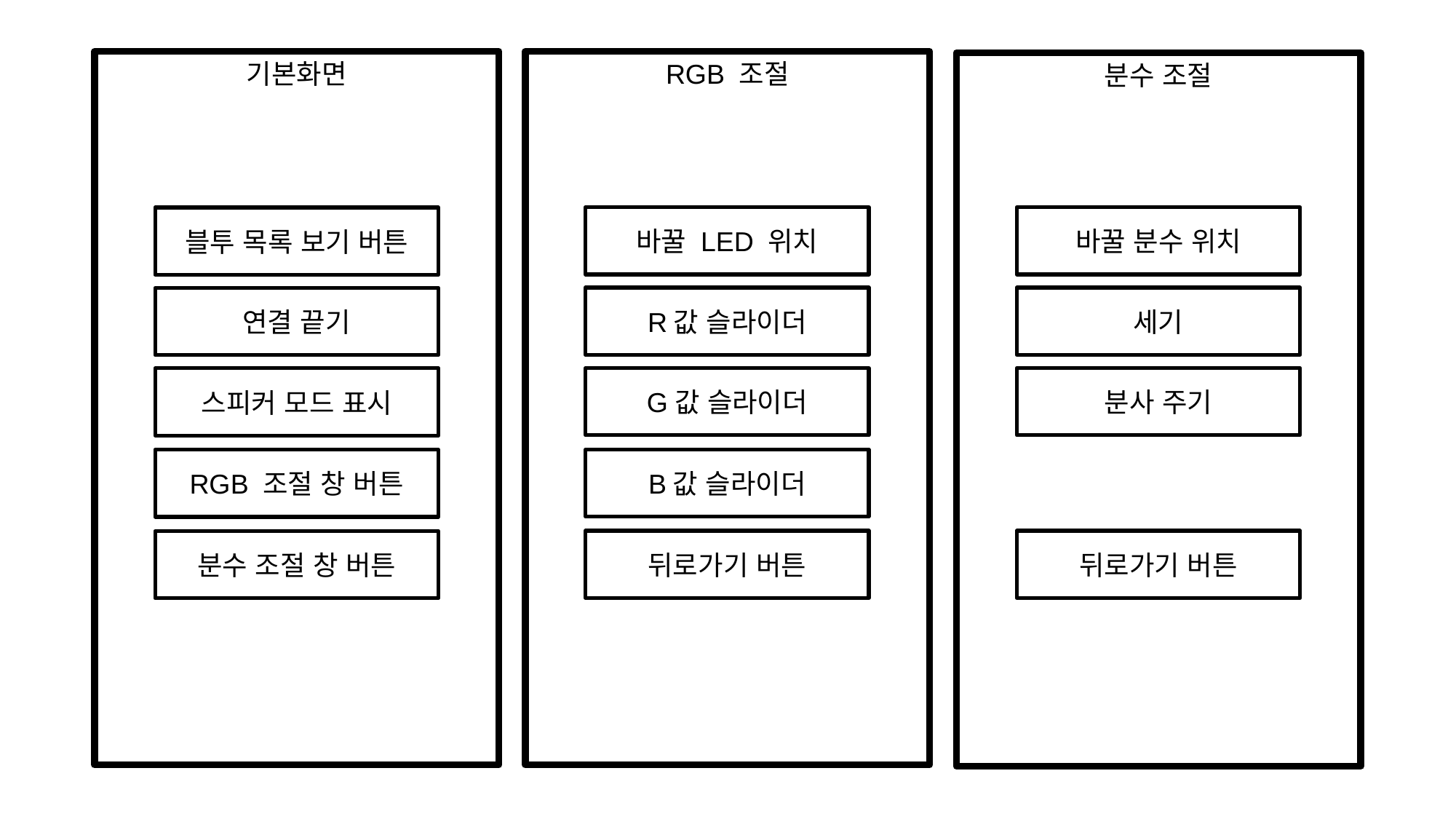

기본화면
RGB 조절
분수 조절
바꿀 LED 위치
바꿀 분수 위치
블투 목록 보기 버튼
R값 슬라이더
세기
연결 끝기
G값 슬라이더
분사 주기
스피커 모드 표시
B값 슬라이더
RGB 조절 창 버튼
뒤로가기 버튼
뒤로가기 버튼
분수 조절 창 버튼